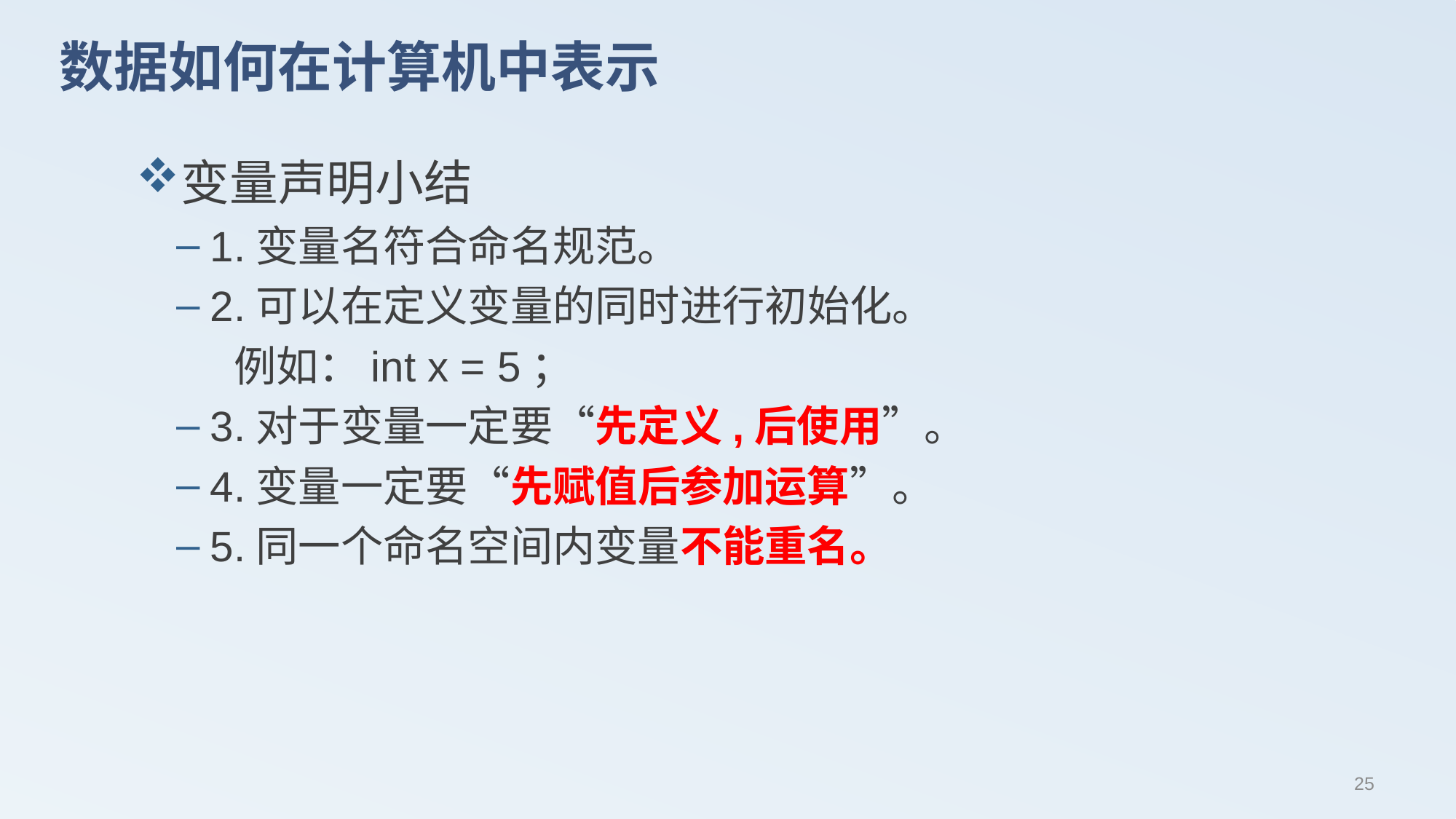

# 数据如何在计算机中表示
变量声明小结
1.变量名符合命名规范。
2.可以在定义变量的同时进行初始化。
     例如：int x = 5；
3.对于变量一定要“先定义,后使用”。
4.变量一定要“先赋值后参加运算”。
5.同一个命名空间内变量不能重名。